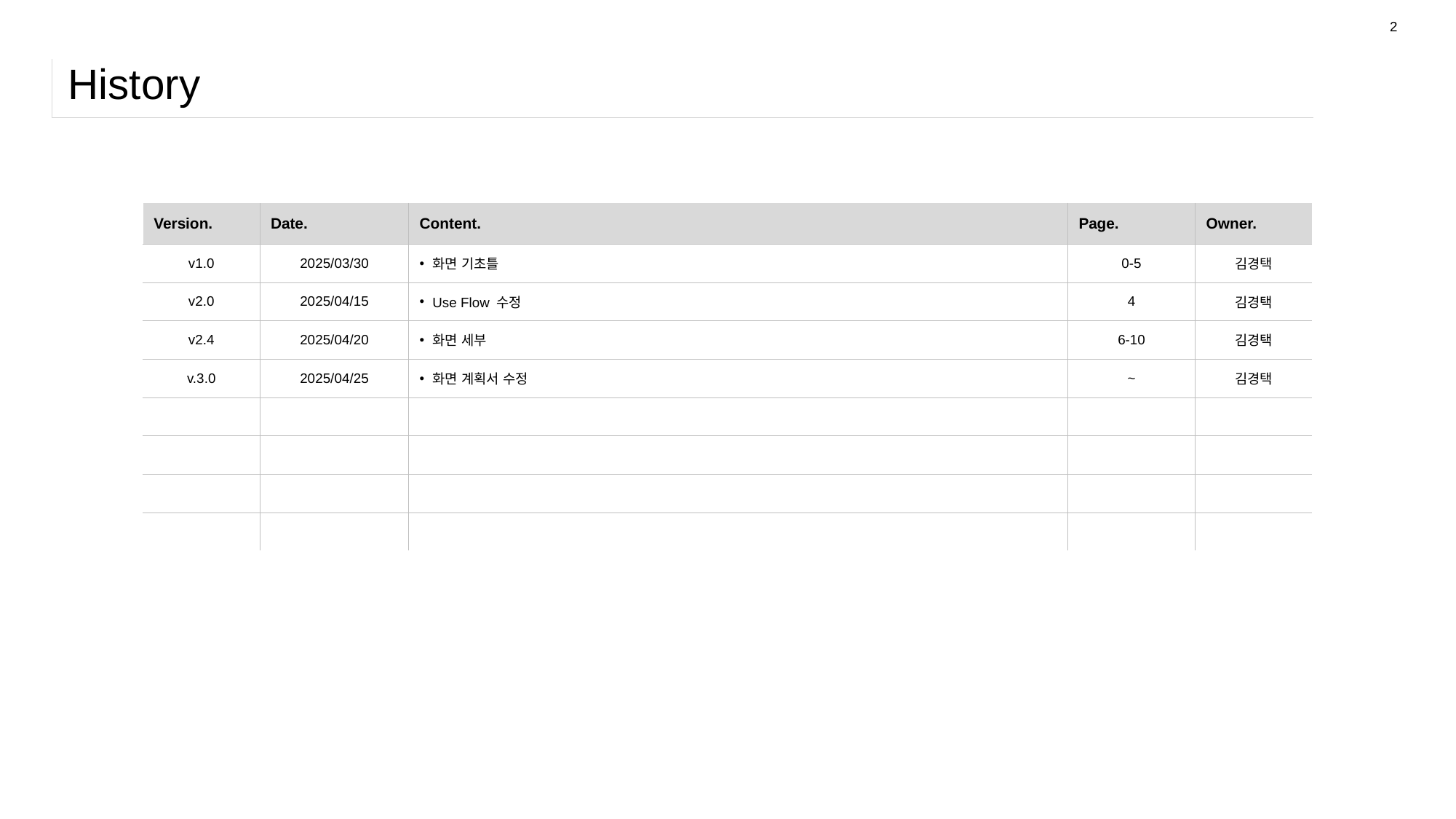

2
# History
| Version. | Date. | Content. | Page. | Owner. |
| --- | --- | --- | --- | --- |
| v1.0 | 2025/03/30 | 화면 기초틀 | 0-5 | 김경택 |
| v2.0 | 2025/04/15 | Use Flow 수정 | 4 | 김경택 |
| v2.4 | 2025/04/20 | 화면 세부 | 6-10 | 김경택 |
| v.3.0 | 2025/04/25 | 화면 계획서 수정 | ~ | 김경택 |
|  |  |  |  |  |
|  |  |  |  |  |
|  |  |  |  |  |
|  |  |  |  |  |